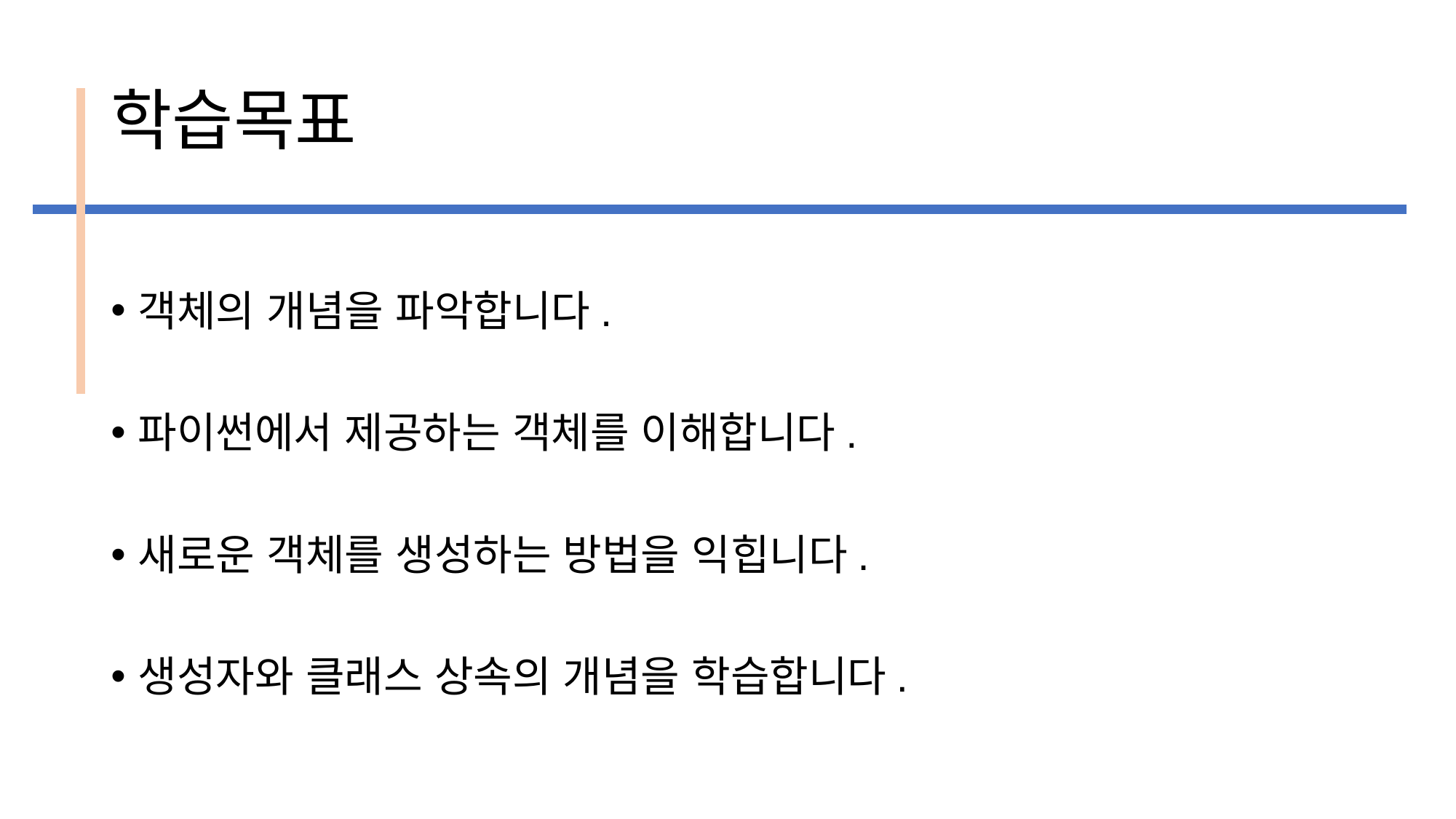

# 학습목표

객체의 개념을 파악합니다.

파이썬에서 제공하는 객체를 이해합니다.

새로운 객체를 생성하는 방법을 익힙니다.

생성자와 클래스 상속의 개념을 학습합니다.